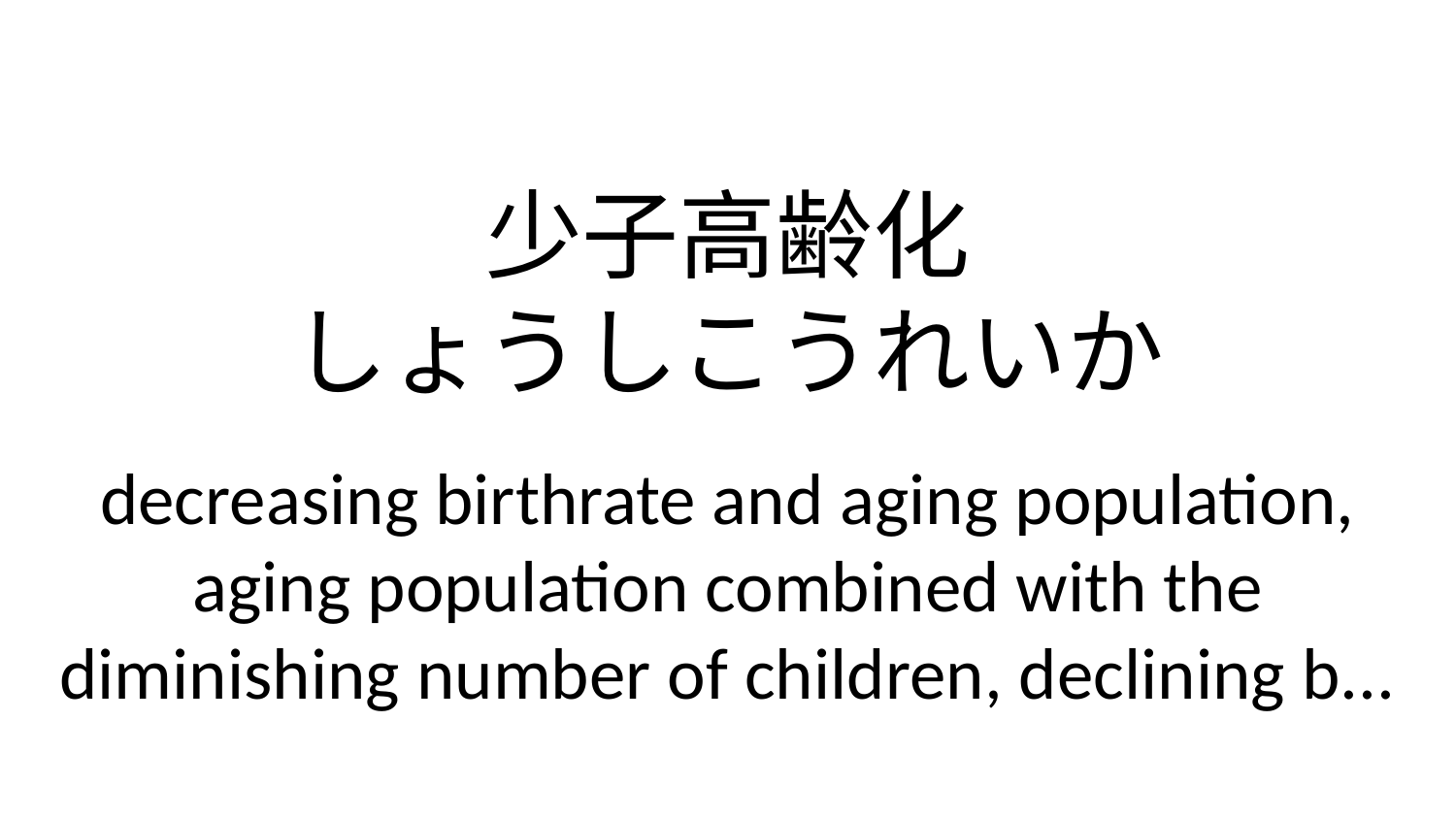

少子高齢化
しょうしこうれいか
decreasing birthrate and aging population, aging population combined with the diminishing number of children, declining b...
511-525